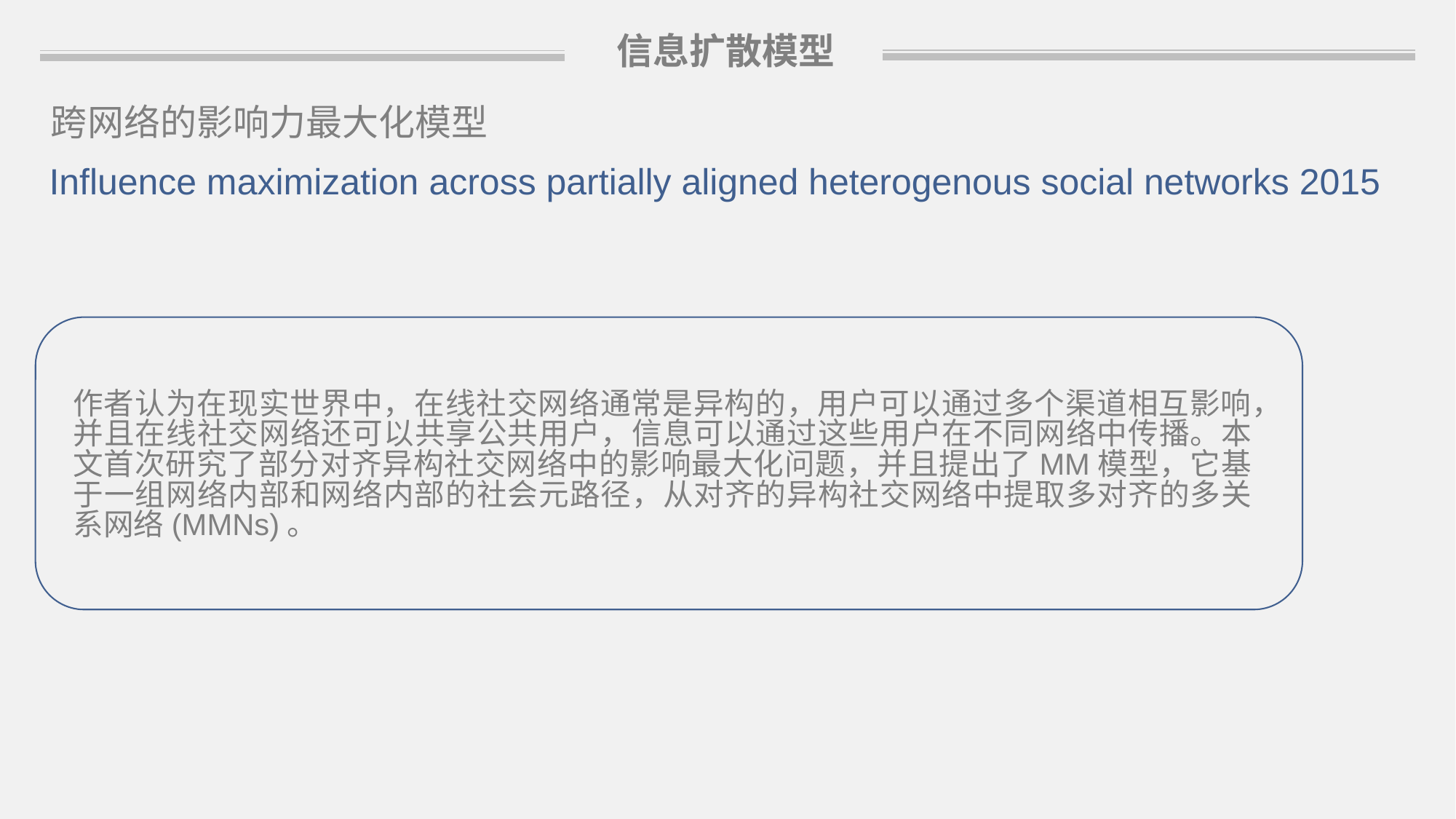

信息扩散模型
跨网络的影响力最大化模型
Influence maximization across partially aligned heterogenous social networks 2015

作者认为在现实世界中，在线社交网络通常是异构的，用户可以通过多个渠道相互影响，并且在线社交网络还可以共享公共用户，信息可以通过这些用户在不同网络中传播。本文首次研究了部分对齐异构社交网络中的影响最大化问题，并且提出了MM模型，它基于一组网络内部和网络内部的社会元路径，从对齐的异构社交网络中提取多对齐的多关系网络(MMNs)。